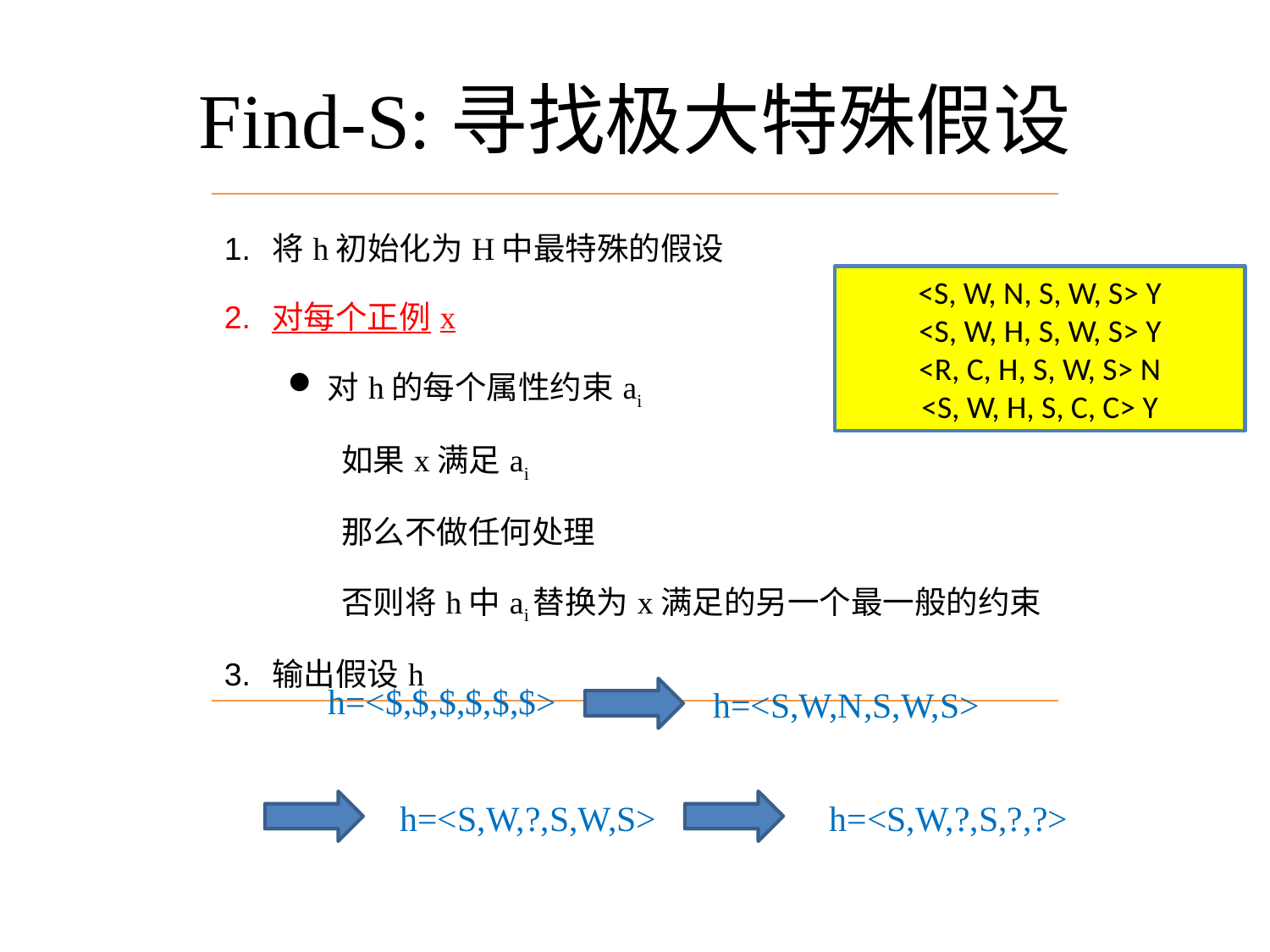

# Find-S:寻找极大特殊假设
| 将h初始化为H中最特殊的假设 对每个正例x 对h的每个属性约束ai 如果x满足ai 那么不做任何处理 否则将h中ai替换为x满足的另一个最一般的约束 输出假设h |
| --- |
<S, W, N, S, W, S> Y
<S, W, H, S, W, S> Y
<R, C, H, S, W, S> N
<S, W, H, S, C, C> Y
h=<$,$,$,$,$,$>
h=<S,W,N,S,W,S>

h=<S,W,?,S,W,S>
h=<S,W,?,S,?,?>